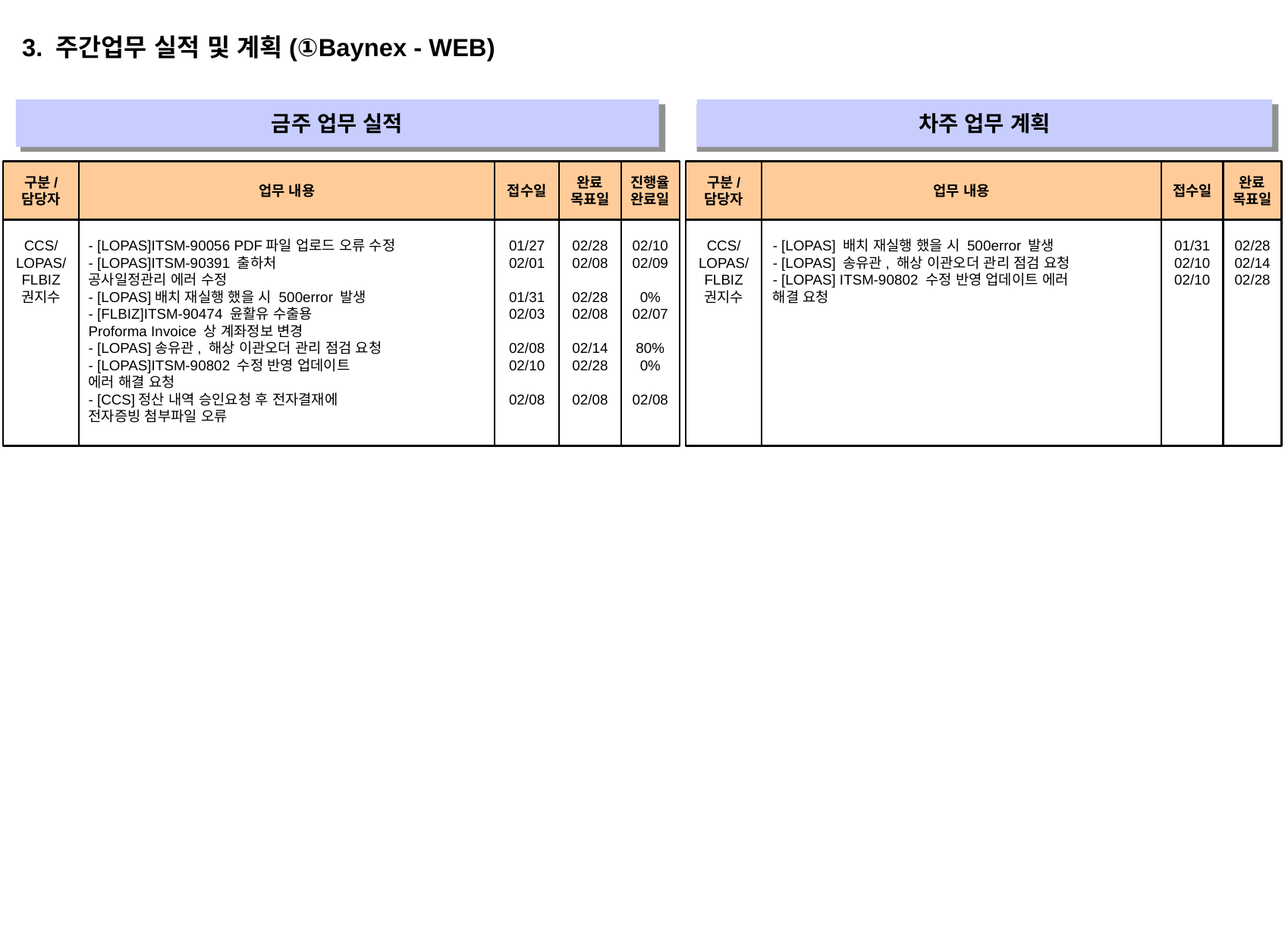

3. 주간업무 실적 및 계획(①Baynex - WEB)
금주 업무 실적
차주 업무 계획
" "
" "
구분/
담당자
업무 내용
접수일
완료
목표일
진행율
완료일
구분/
담당자
업무 내용
접수일
완료
목표일
CCS/
LOPAS/
FLBIZ
권지수

- [LOPAS]ITSM-90056 PDF파일 업로드 오류 수정
- [LOPAS]ITSM-90391 출하처
공사일정관리 에러 수정
- [LOPAS]배치 재실행 했을 시 500error 발생
- [FLBIZ]ITSM-90474 윤활유 수출용
Proforma Invoice 상 계좌정보 변경
- [LOPAS]송유관, 해상 이관오더 관리 점검 요청
- [LOPAS]ITSM-90802 수정 반영 업데이트
에러 해결 요청
- [CCS]정산 내역 승인요청 후 전자결재에
전자증빙 첨부파일 오류
01/27
02/01
01/31
02/03
02/08
02/10
02/08
02/28
02/08
02/28
02/08
02/14
02/28
02/08
02/10
02/09
0%
02/07
80%
0%
02/08
CCS/
LOPAS/
FLBIZ
권지수

- [LOPAS] 배치 재실행 했을 시 500error 발생
- [LOPAS] 송유관, 해상 이관오더 관리 점검 요청
- [LOPAS] ITSM-90802 수정 반영 업데이트 에러
해결 요청
01/31
02/10
02/10
02/28
02/14
02/28